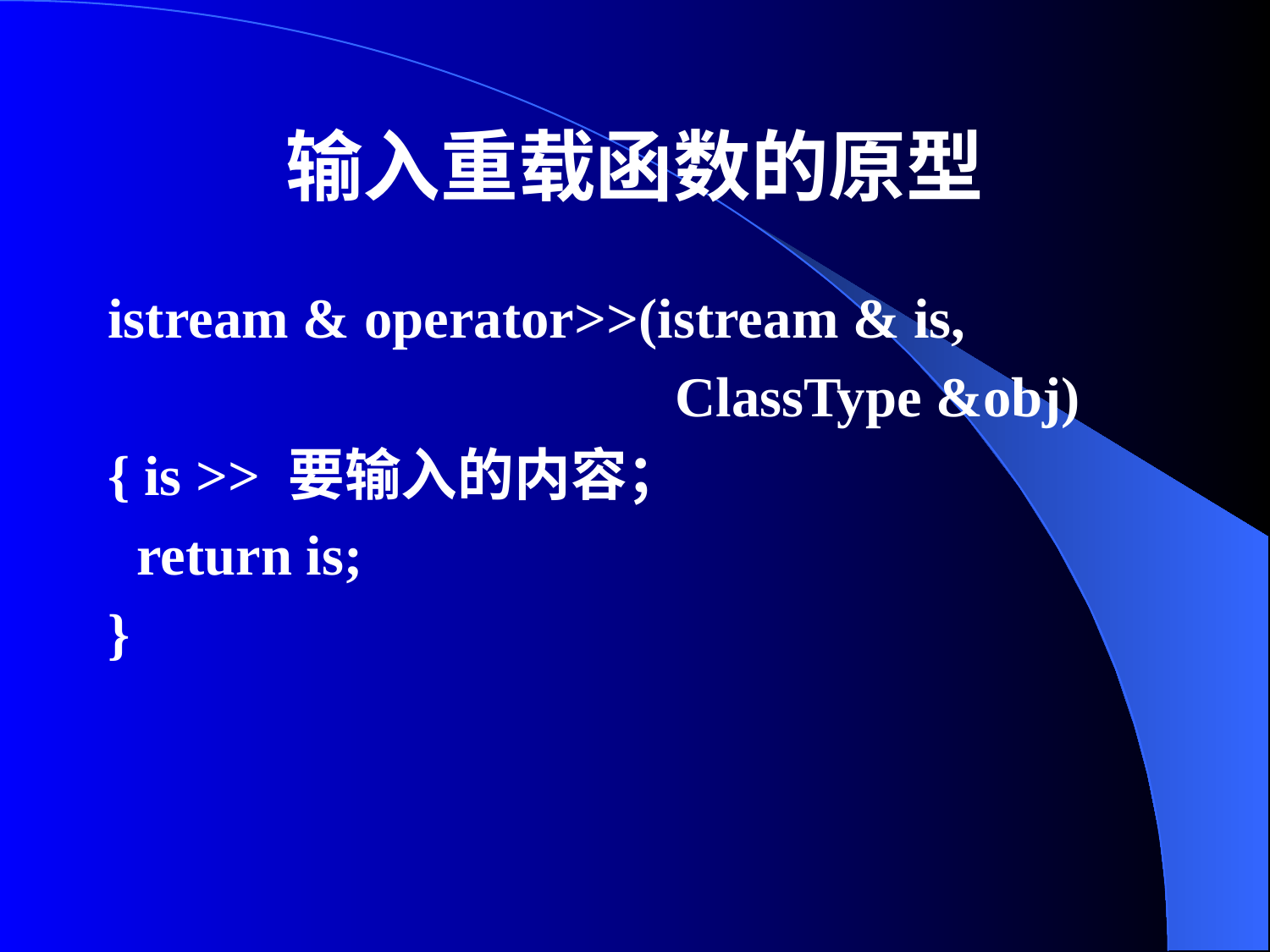

# 输入重载函数的原型
istream & operator>>(istream & is,
                                        ClassType &obj)
{ is >> 要输入的内容；
  return is;
}